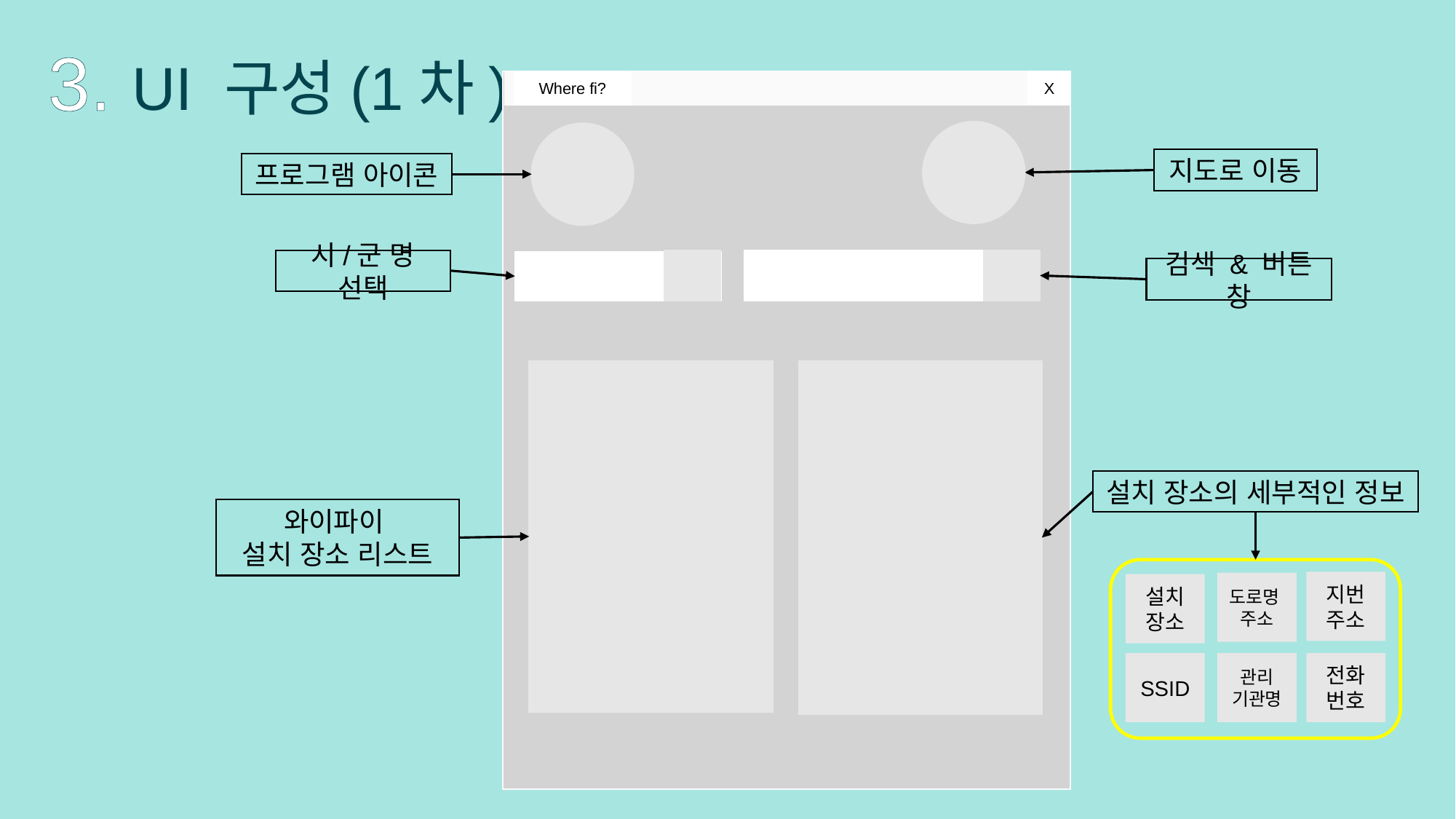

3. UI 구성(1차)
Where fi?
X

지도로 이동
프로그램 아이콘
시/군 명 선택

검색 & 버튼 창

설치 장소의 세부적인 정보
와이파이
설치 장소 리스트

지번 주소
도로명
주소
설치장소
SSID
관리
기관명
전화번호